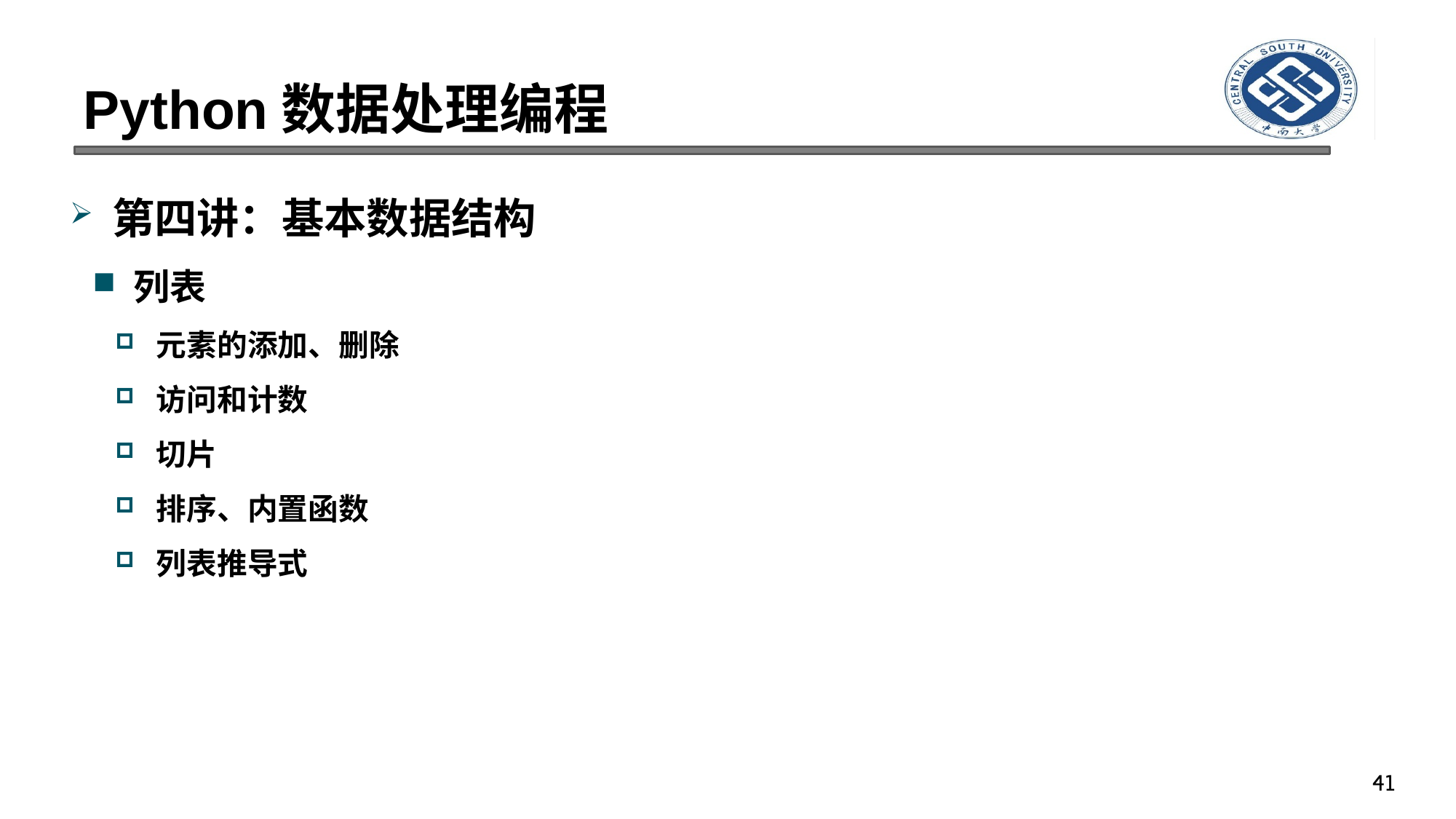

# Python数据处理编程
第四讲：基本数据结构
列表
元素的添加、删除
访问和计数
切片
排序、内置函数
列表推导式
41